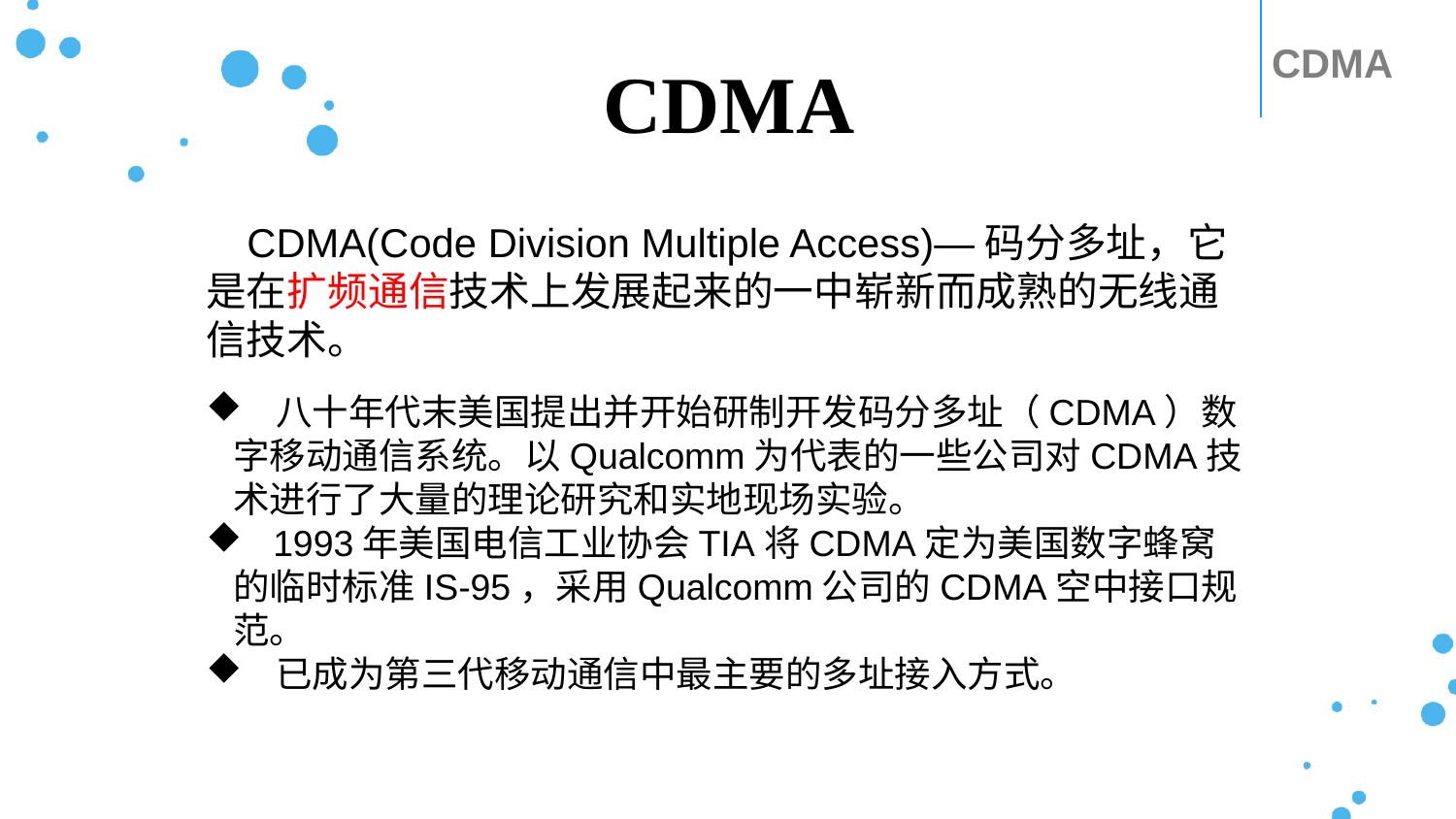

CDMA
CDMA
PPT模板下载：www.1ppt.com/moban/     行业PPT模板：www.1ppt.com/hangye/
节日PPT模板：www.1ppt.com/jieri/           PPT素材下载：www.1ppt.com/sucai/
PPT背景图片：www.1ppt.com/beijing/      PPT图表下载：www.1ppt.com/tubiao/
优秀PPT下载：www.1ppt.com/xiazai/        PPT教程： www.1ppt.com/powerpoint/
Word教程： www.1ppt.com/word/              Excel教程：www.1ppt.com/excel/
资料下载：www.1ppt.com/ziliao/                PPT课件下载：www.1ppt.com/kejian/
范文下载：www.1ppt.com/fanwen/             试卷下载：www.1ppt.com/shiti/
教案下载：www.1ppt.com/jiaoan/        PPT论坛：www.1ppt.cn

    CDMA(Code Division Multiple Access)—码分多址，它是在扩频通信技术上发展起来的一中崭新而成熟的无线通信技术。
   八十年代末美国提出并开始研制开发码分多址（CDMA）数字移动通信系统。以Qualcomm为代表的一些公司对CDMA技术进行了大量的理论研究和实地现场实验。
   1993年美国电信工业协会TIA将CDMA定为美国数字蜂窝的临时标准IS-95，采用Qualcomm公司的CDMA空中接口规范。
   已成为第三代移动通信中最主要的多址接入方式。